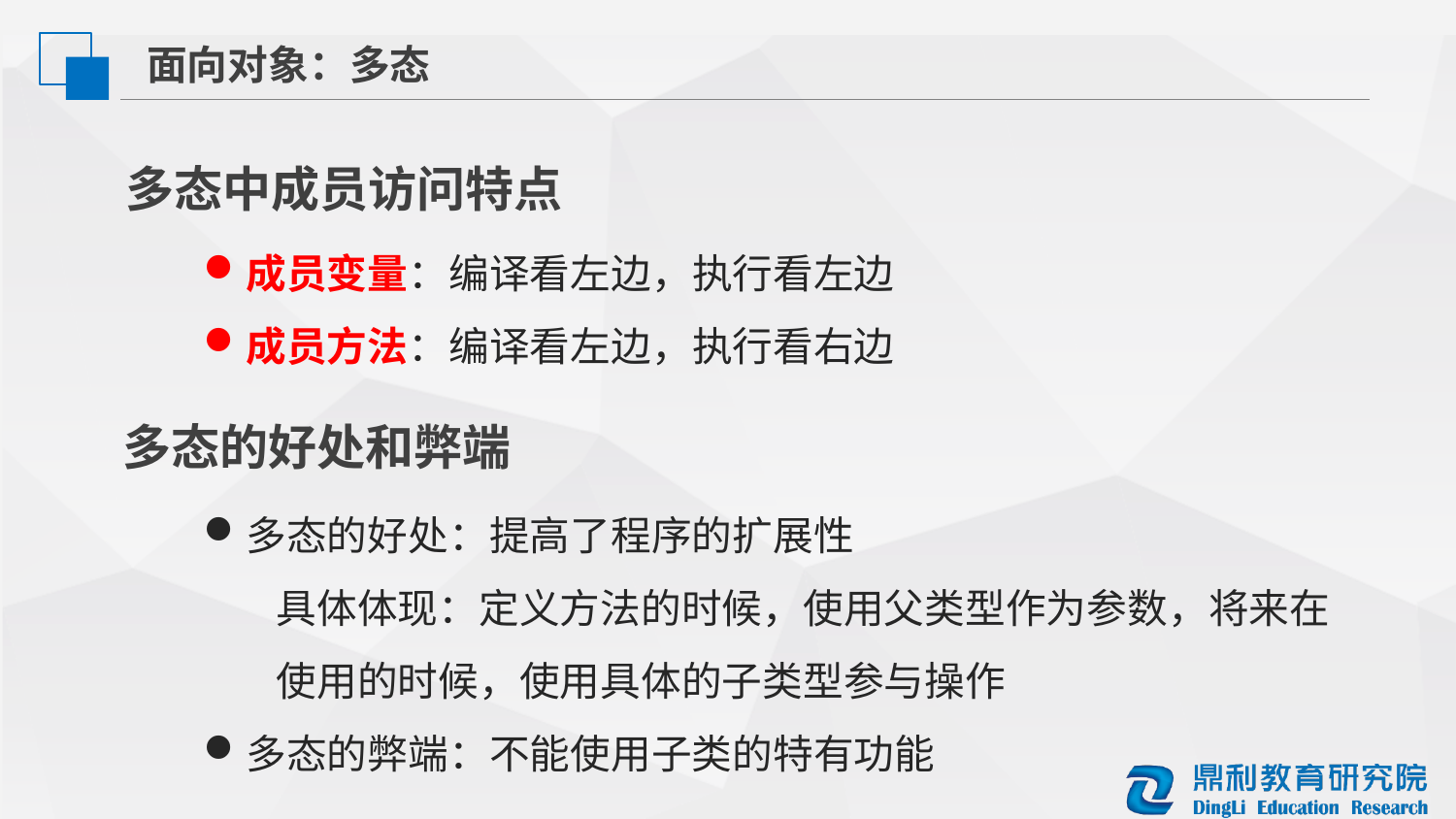

面向对象：多态
多态中成员访问特点
成员变量：编译看左边，执行看左边
成员方法：编译看左边，执行看右边
多态的好处和弊端
多态的好处：提高了程序的扩展性
具体体现：定义方法的时候，使用父类型作为参数，将来在使用的时候，使用具体的子类型参与操作
多态的弊端：不能使用子类的特有功能